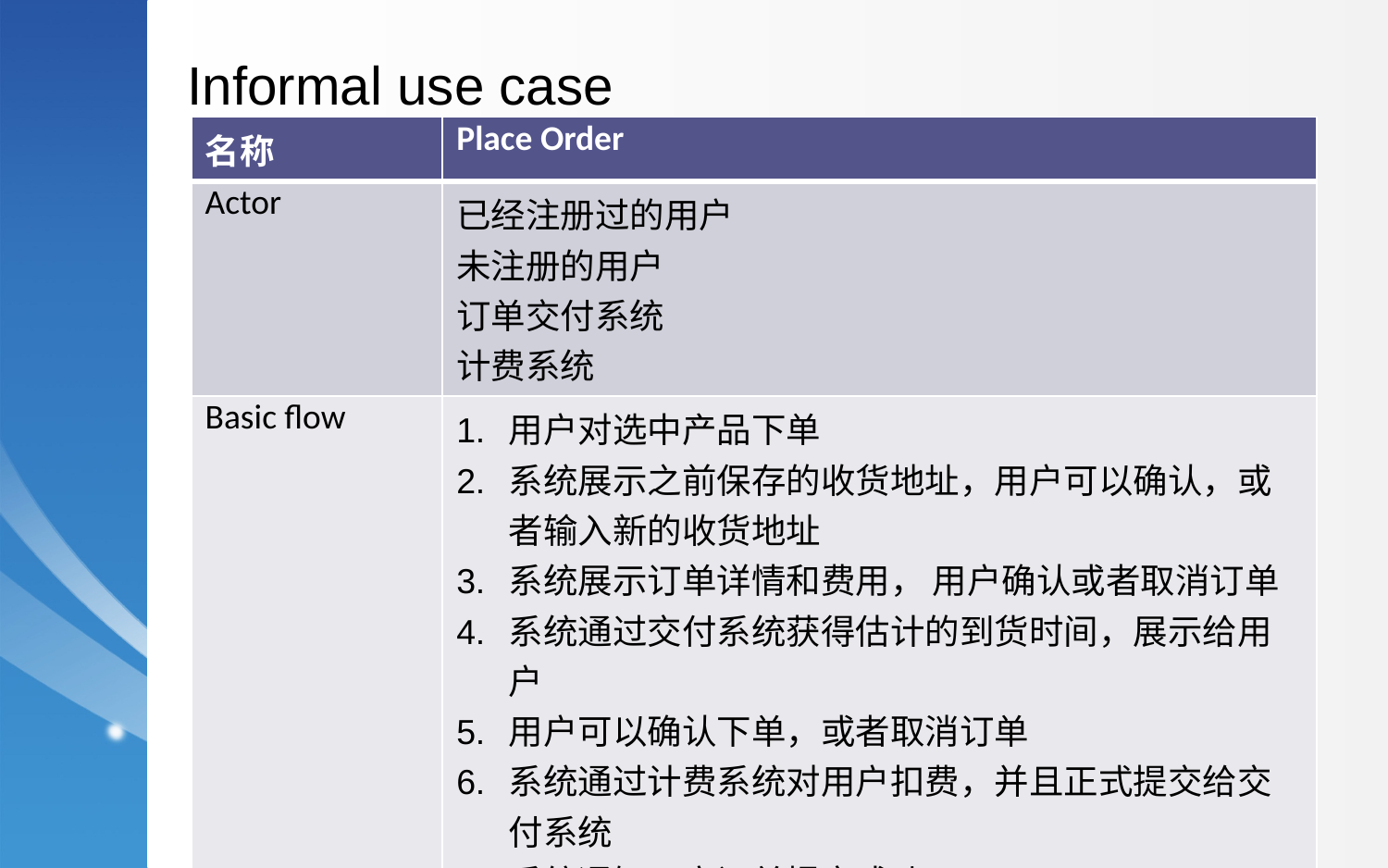

Informal use case
| 名称 | Place Order |
| --- | --- |
| Actor | 已经注册过的用户 未注册的用户 订单交付系统 计费系统 |
| Basic flow | 用户对选中产品下单 系统展示之前保存的收货地址，用户可以确认，或者输入新的收货地址 系统展示订单详情和费用， 用户确认或者取消订单 系统通过交付系统获得估计的到货时间，展示给用户 用户可以确认下单，或者取消订单 系统通过计费系统对用户扣费，并且正式提交给交付系统 系统通知用户订单提交成功 用户退出系统 |